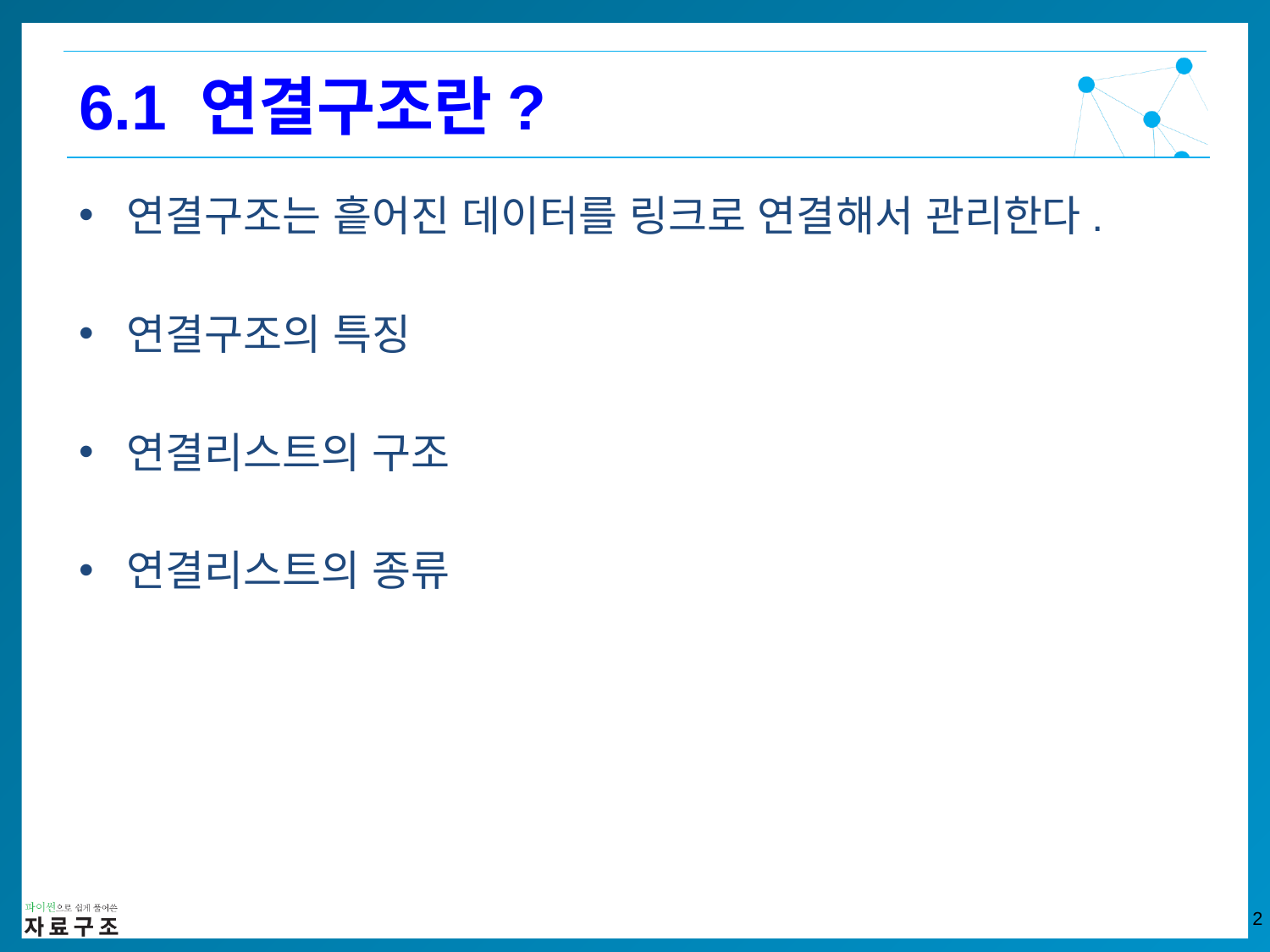

6.1 연결구조란?
연결구조는 흩어진 데이터를 링크로 연결해서 관리한다.

연결구조의 특징

연결리스트의 구조

연결리스트의 종류